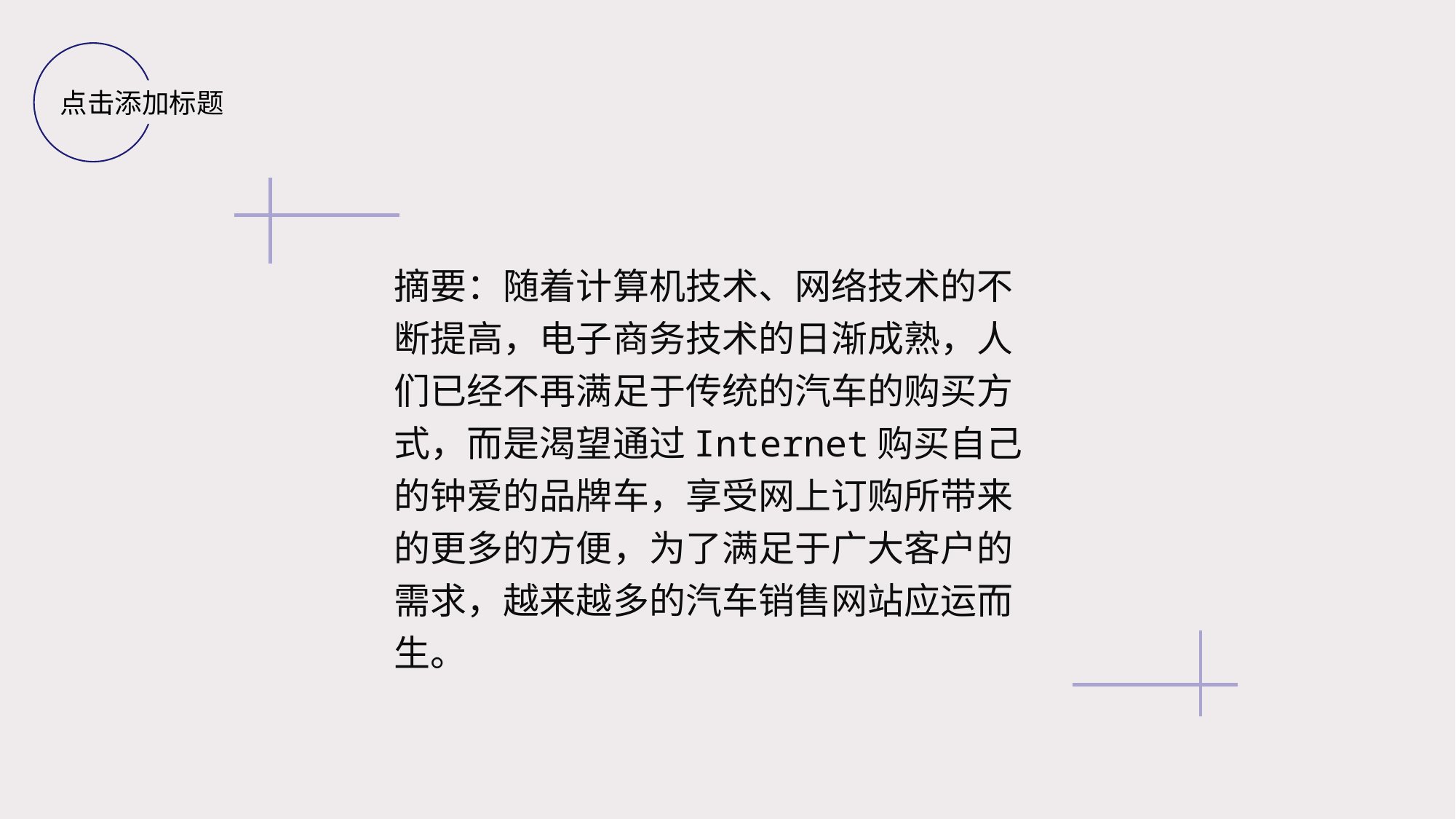

摘要：随着计算机技术、网络技术的不断提高，电子商务技术的日渐成熟，人们已经不再满足于传统的汽车的购买方式，而是渴望通过Internet购买自己的钟爱的品牌车，享受网上订购所带来的更多的方便，为了满足于广大客户的需求，越来越多的汽车销售网站应运而生。